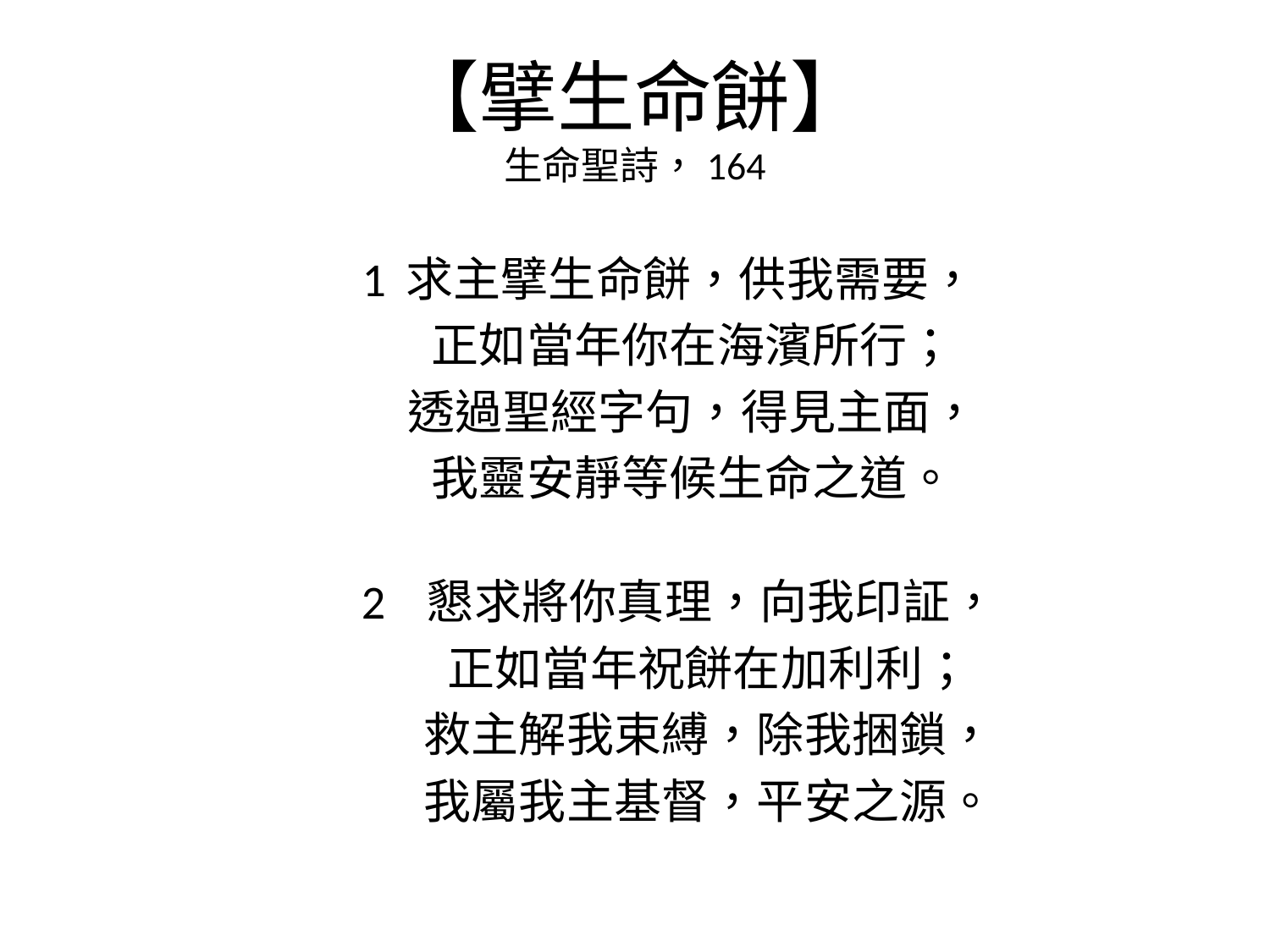

# 【擘生命餅】 生命聖詩，164
           1 求主擘生命餅，供我需要，
              正如當年你在海濱所行；
              透過聖經字句，得見主面，
              我靈安靜等候生命之道。
            2   懇求將你真理，向我印証，
                 正如當年祝餅在加利利；
                 救主解我束縛，除我捆鎖，
                 我屬我主基督，平安之源。